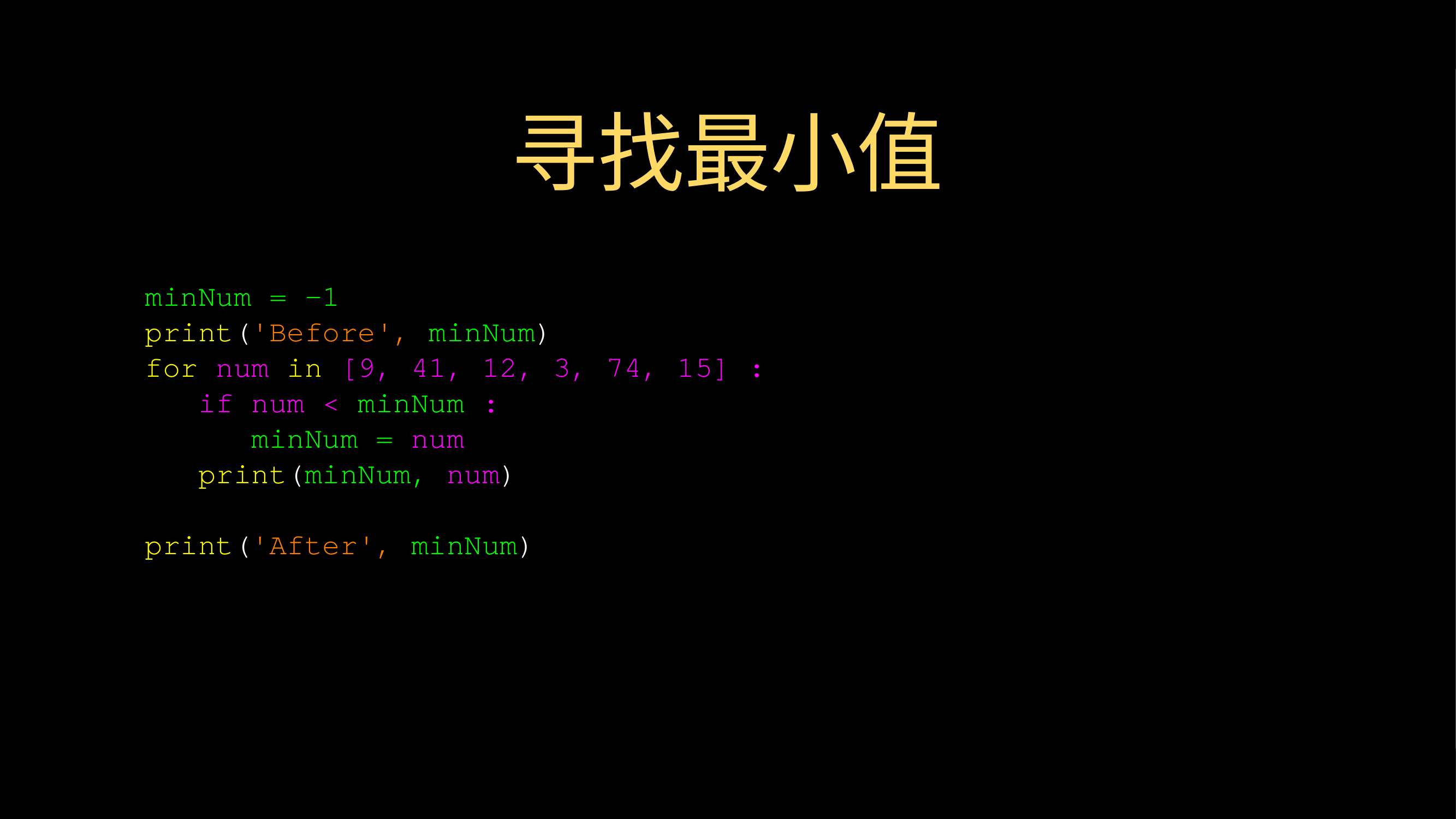

# 寻找最小值
minNum = -1
print('Before', minNum)
for num in [9, 41, 12, 3, 74, 15] :
   if num < minNum :
      minNum = num
   print(minNum, num)

print('After', minNum)